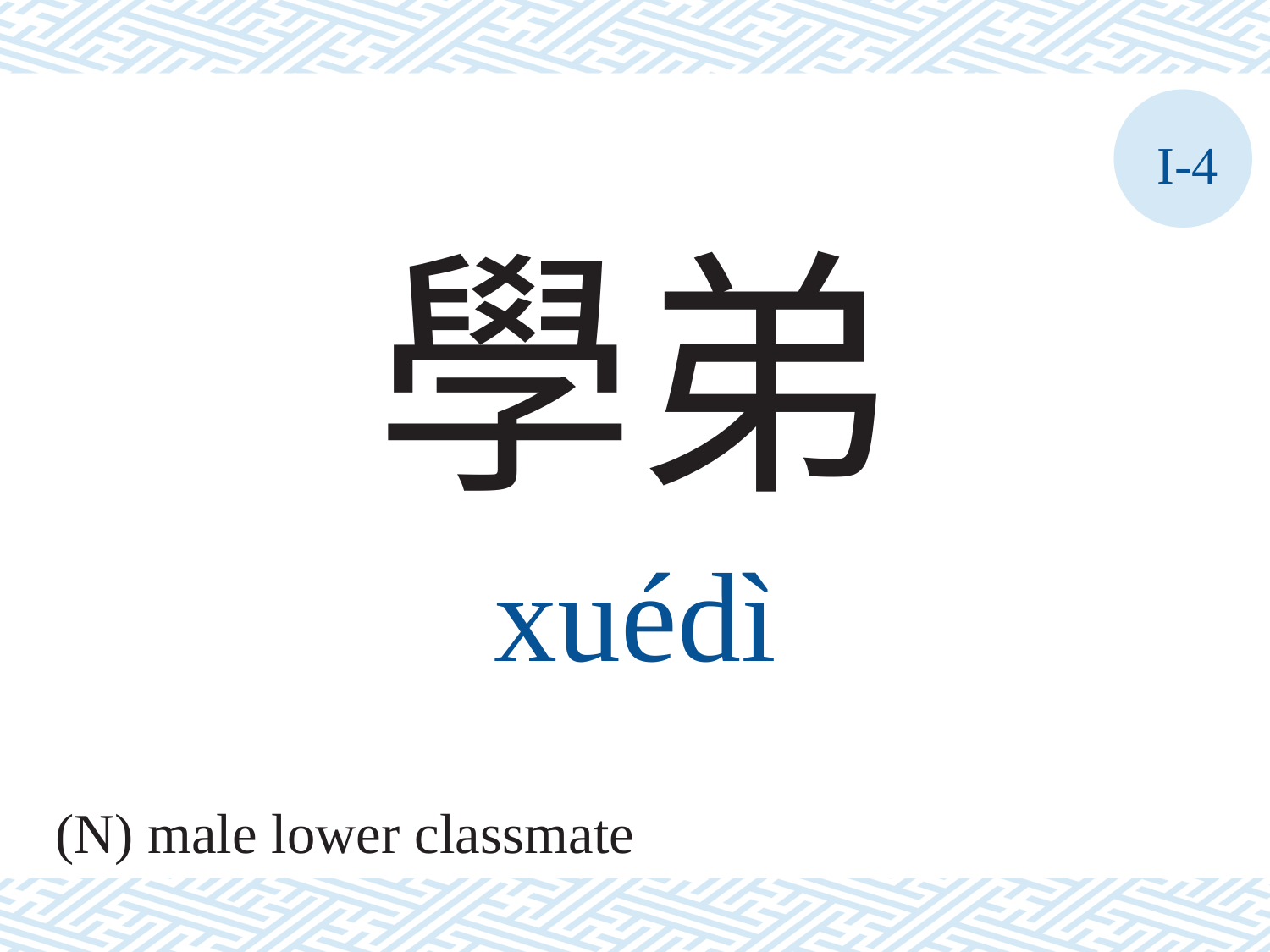

I-4
學弟
xuédì
(N) male lower classmate